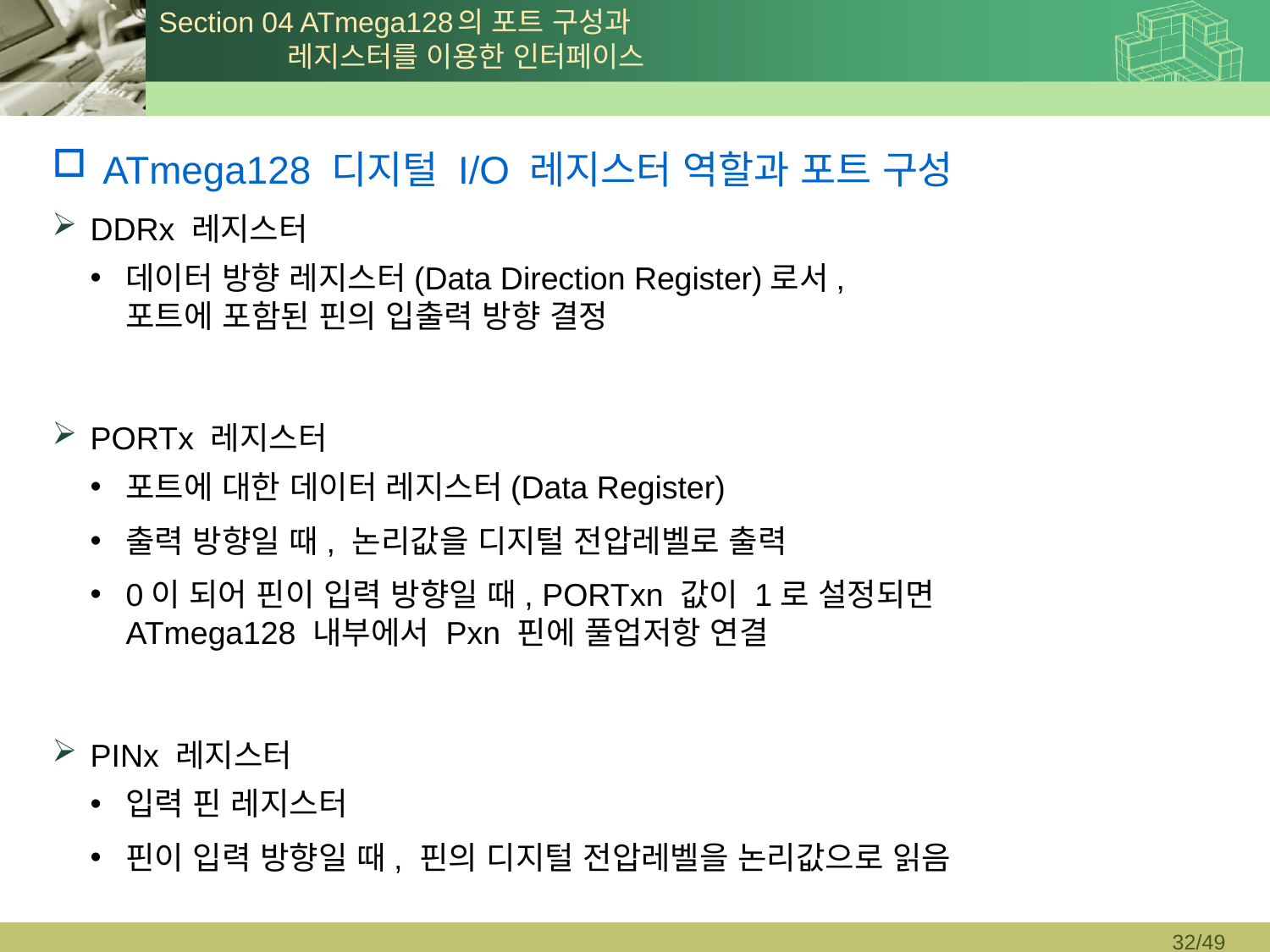

# Section 04 ATmega128의 포트 구성과 레지스터를 이용한 인터페이스
ATmega128 디지털 I/O 레지스터 역할과 포트 구성
DDRx 레지스터
데이터 방향 레지스터(Data Direction Register)로서,
포트에 포함된 핀의 입출력 방향 결정

PORTx 레지스터
포트에 대한 데이터 레지스터(Data Register)
출력 방향일 때, 논리값을 디지털 전압레벨로 출력
0이 되어 핀이 입력 방향일 때, PORTxn 값이 1로 설정되면
ATmega128 내부에서 Pxn 핀에 풀업저항 연결

PINx 레지스터
입력 핀 레지스터
핀이 입력 방향일 때, 핀의 디지털 전압레벨을 논리값으로 읽음